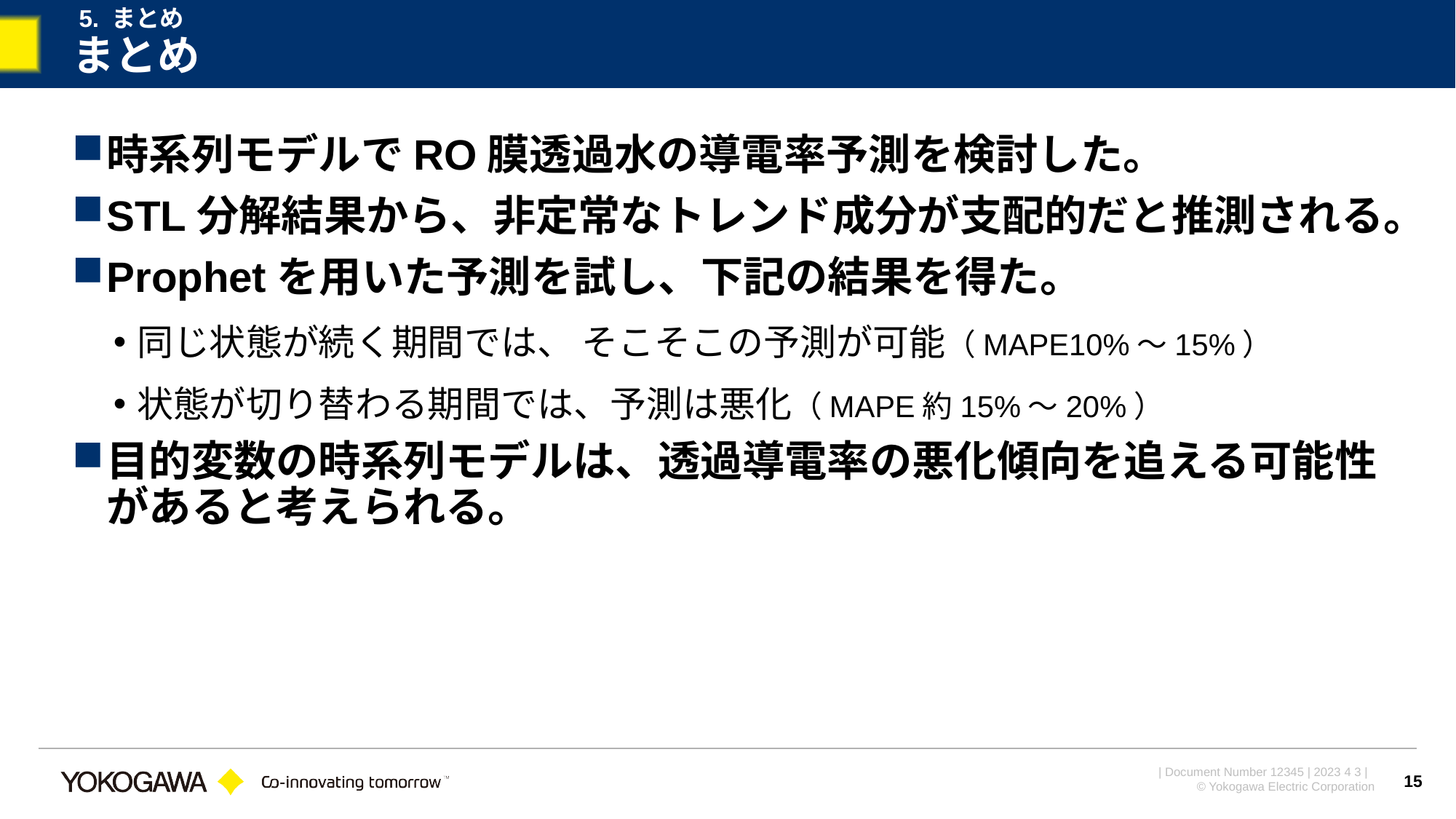

5. まとめ
# まとめ
時系列モデルでRO膜透過水の導電率予測を検討した。
STL分解結果から、非定常なトレンド成分が支配的だと推測される。
Prophetを用いた予測を試し、下記の結果を得た。
同じ状態が続く期間では、 そこそこの予測が可能（MAPE10%～15%）
状態が切り替わる期間では、予測は悪化（MAPE約15%～20%）
目的変数の時系列モデルは、透過導電率の悪化傾向を追える可能性があると考えられる。

15